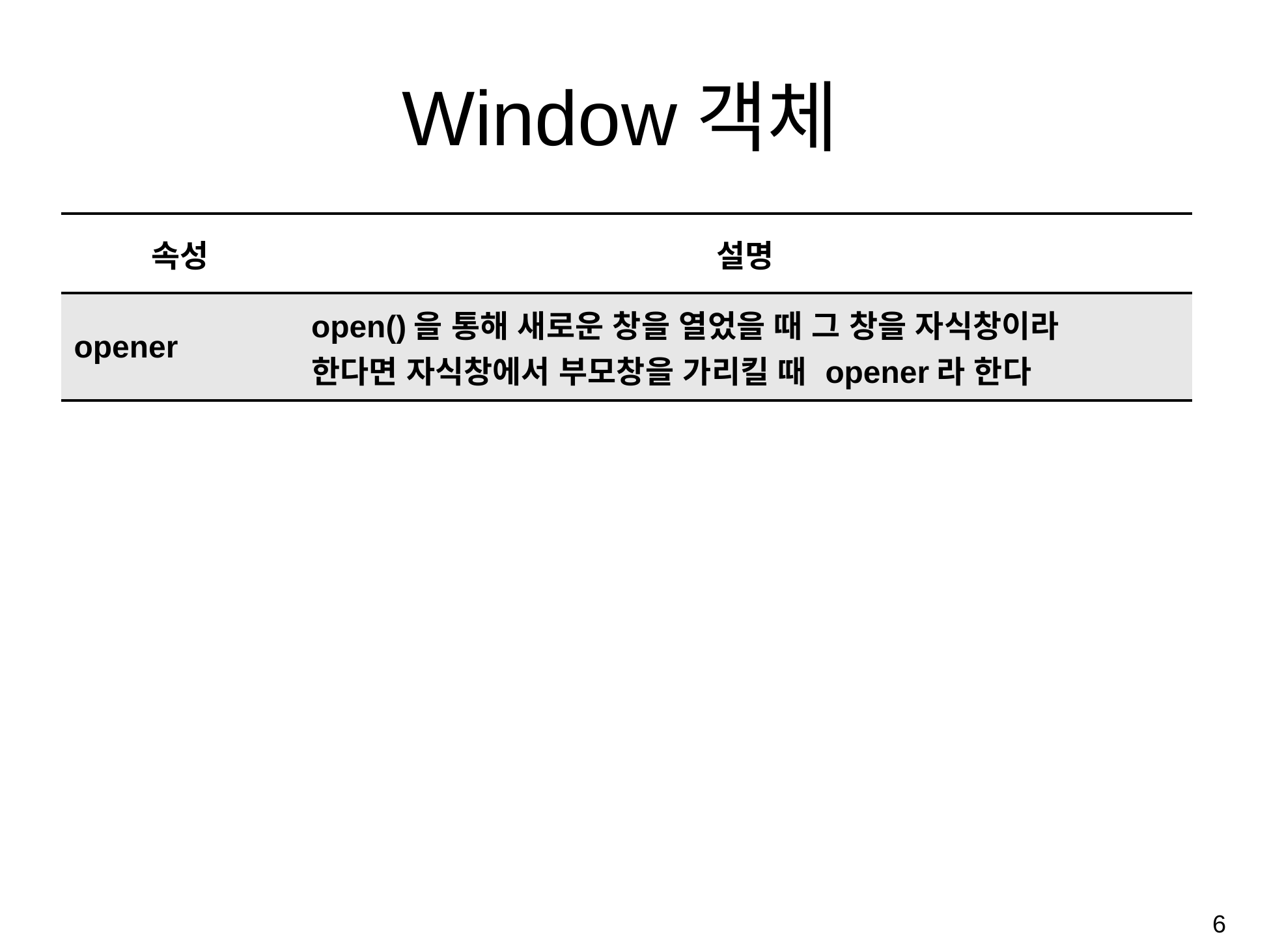

# Window객체

| 속성 | 설명 |
| --- | --- |
| opener | open()을 통해 새로운 창을 열었을 때 그 창을 자식창이라 한다면 자식창에서 부모창을 가리킬 때 opener라 한다 |
6